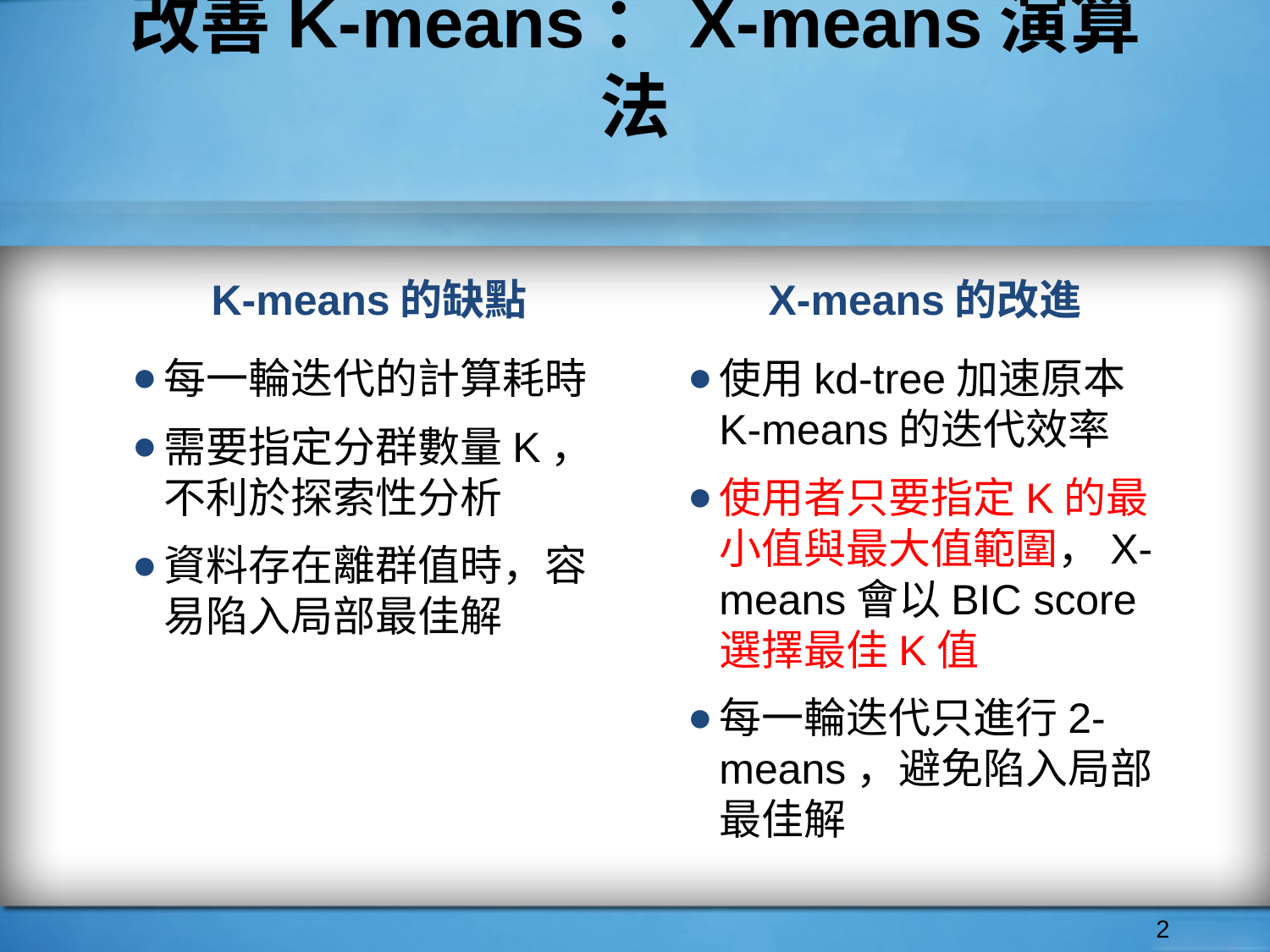

# 改善K-means：X-means演算法
K-means的缺點
X-means的改進
每一輪迭代的計算耗時
需要指定分群數量K，不利於探索性分析
資料存在離群值時，容易陷入局部最佳解
使用kd-tree加速原本K-means的迭代效率
使用者只要指定K的最小值與最大值範圍，X-means會以BIC score選擇最佳K值
每一輪迭代只進行2-means，避免陷入局部最佳解
2